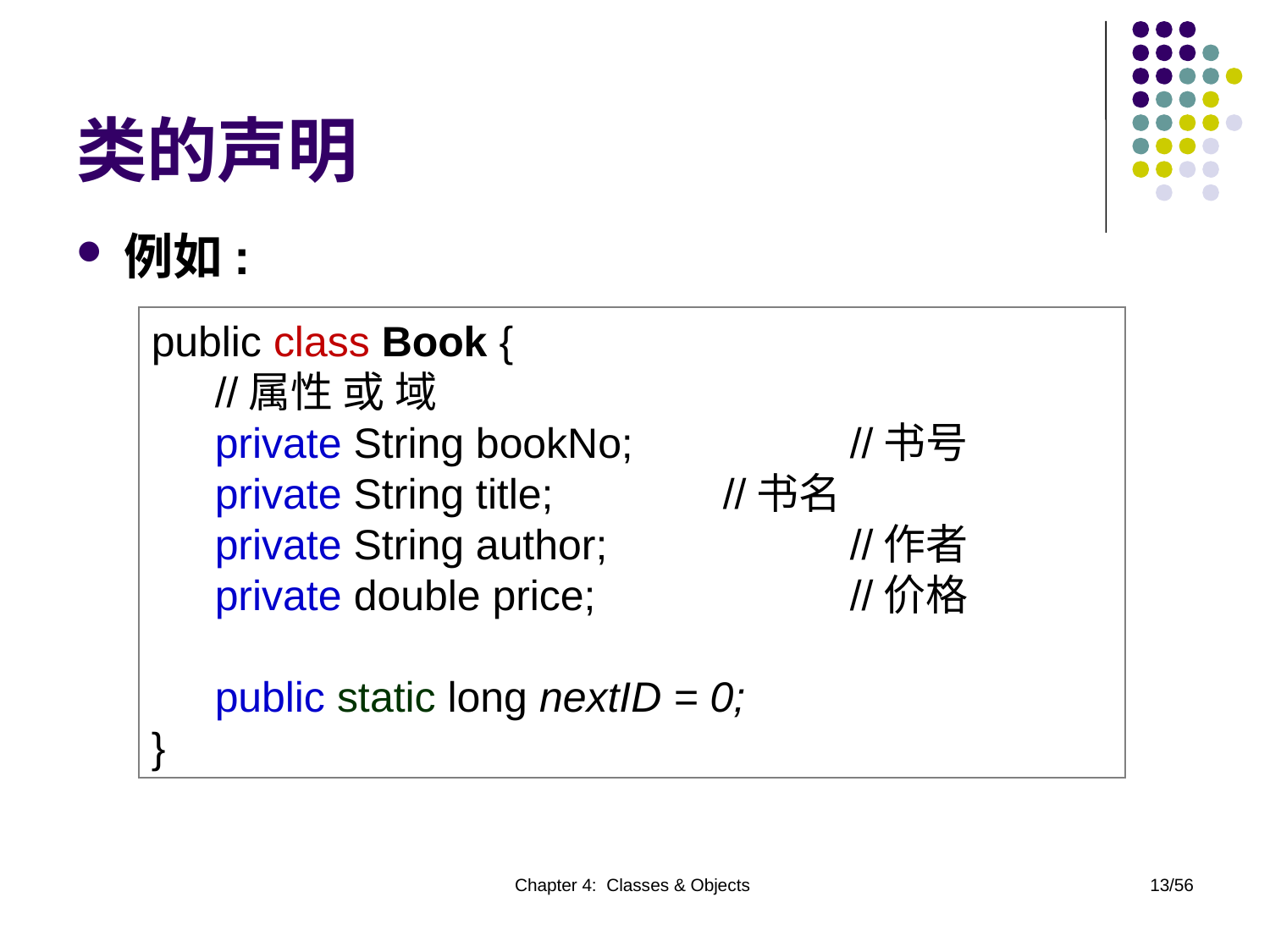

Chapter 4:  Classes & Objects
# 类的声明
例如:

public class Book {
//属性 或 域
private String bookNo;		//书号
private String title;		//书名
private String author;		//作者
private double price;		//价格

public static long nextID = 0;
}
13/56